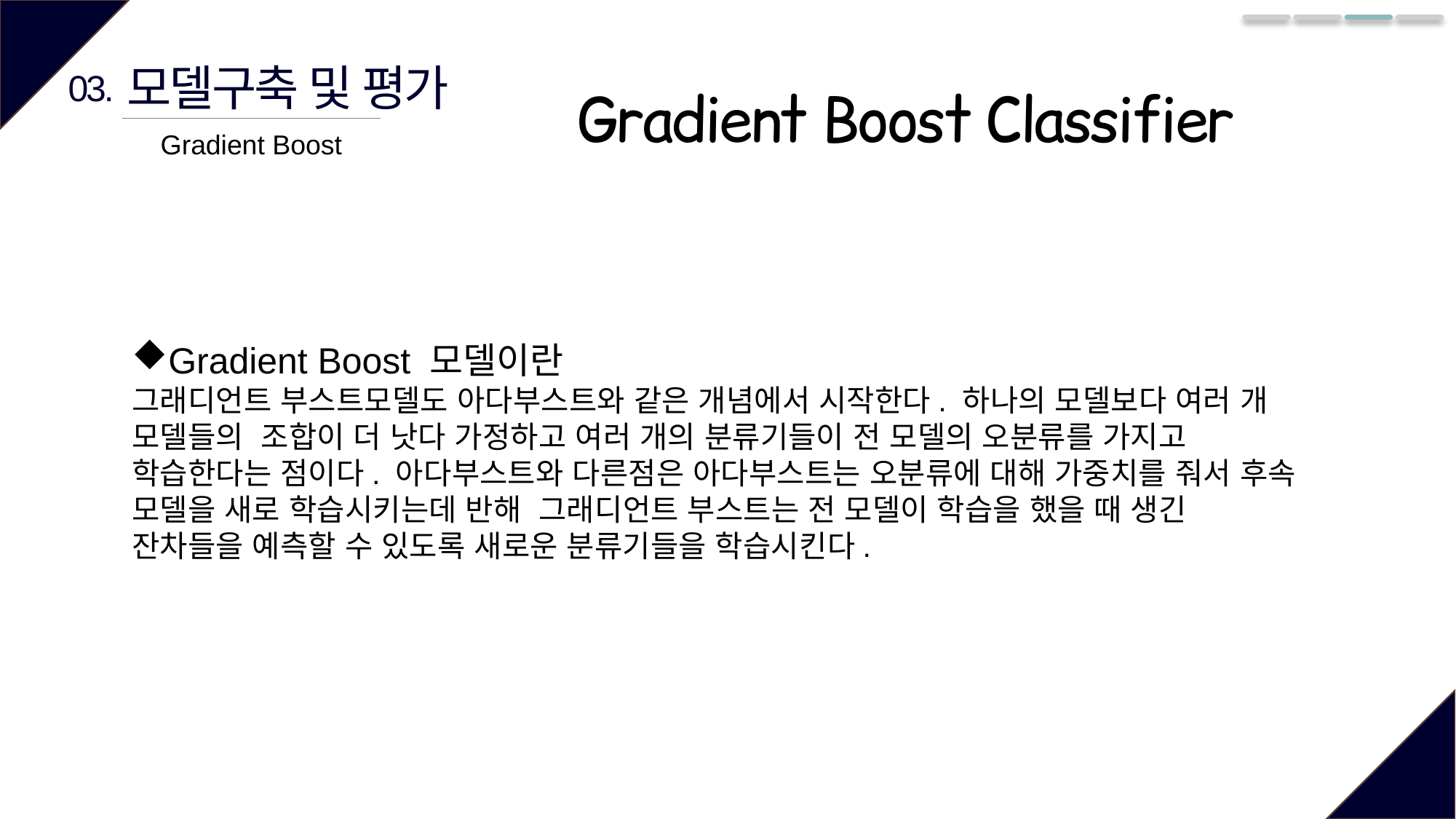

모델구축 및 평가
03.
Gradient Boost Classifier
Gradient Boost
Gradient Boost 모델이란
그래디언트 부스트모델도 아다부스트와 같은 개념에서 시작한다. 하나의 모델보다 여러 개 모델들의  조합이 더 낫다 가정하고 여러 개의 분류기들이 전 모델의 오분류를 가지고 학습한다는 점이다. 아다부스트와 다른점은 아다부스트는 오분류에 대해 가중치를 줘서 후속 모델을 새로 학습시키는데 반해  그래디언트 부스트는 전 모델이 학습을 했을 때 생긴 잔차들을 예측할 수 있도록 새로운 분류기들을 학습시킨다.